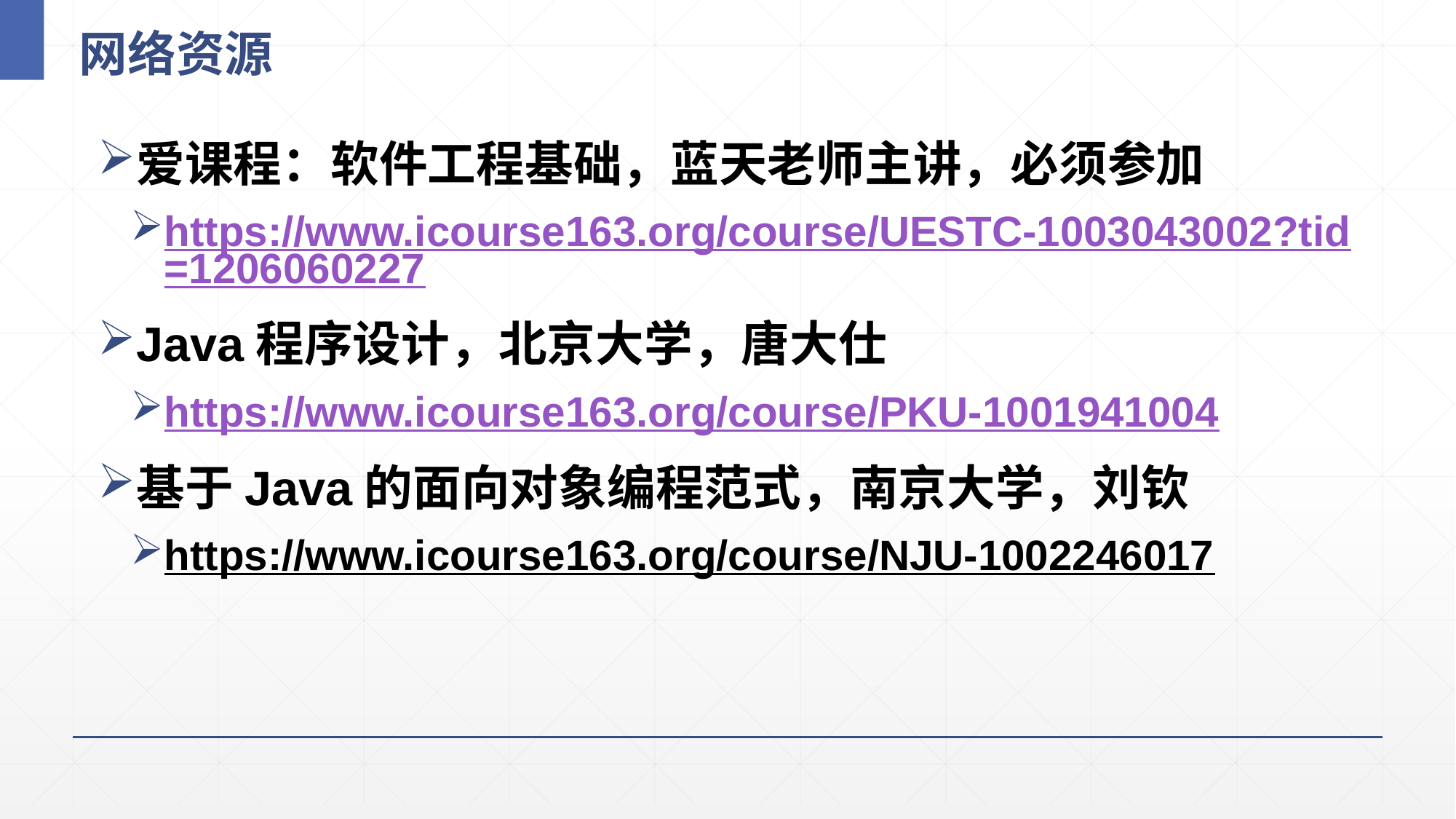

# 网络资源
爱课程：软件工程基础，蓝天老师主讲，必须参加
https://www.icourse163.org/course/UESTC-1003043002?tid=1206060227
Java程序设计，北京大学，唐大仕
https://www.icourse163.org/course/PKU-1001941004
基于Java的面向对象编程范式，南京大学，刘钦
https://www.icourse163.org/course/NJU-1002246017